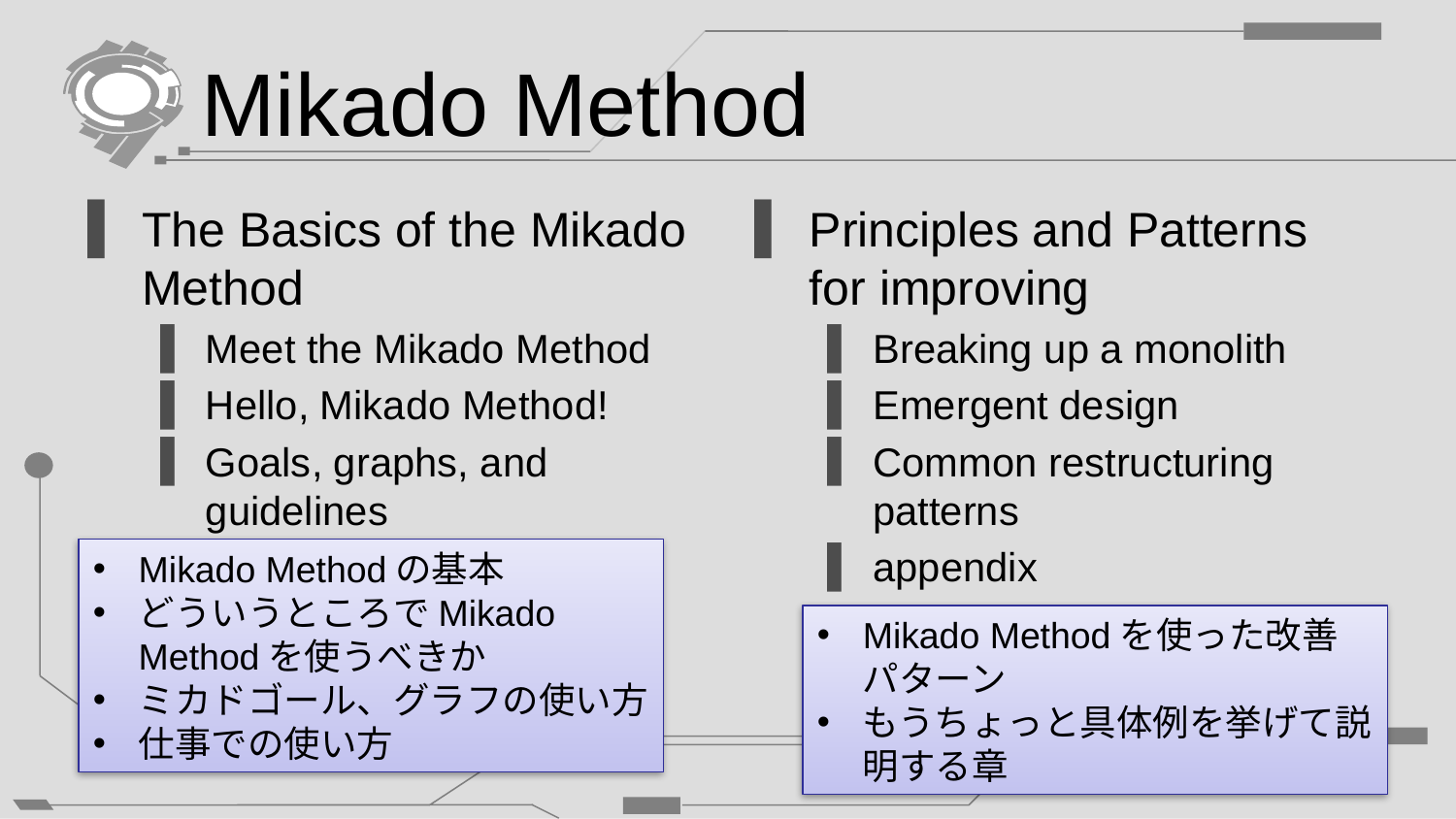

# Mikado Method
The Basics of the Mikado Method
Meet the Mikado Method
Hello, Mikado Method!
Goals, graphs, and guidelines
Organizing your work
Principles and Patterns for improving
Breaking up a monolith
Emergent design
Common restructuring patterns
appendix
Mikado Methodの基本
どういうところでMikado Methodを使うべきか
ミカドゴール、グラフの使い方
仕事での使い方
Mikado Methodを使った改善パターン
もうちょっと具体例を挙げて説明する章
27